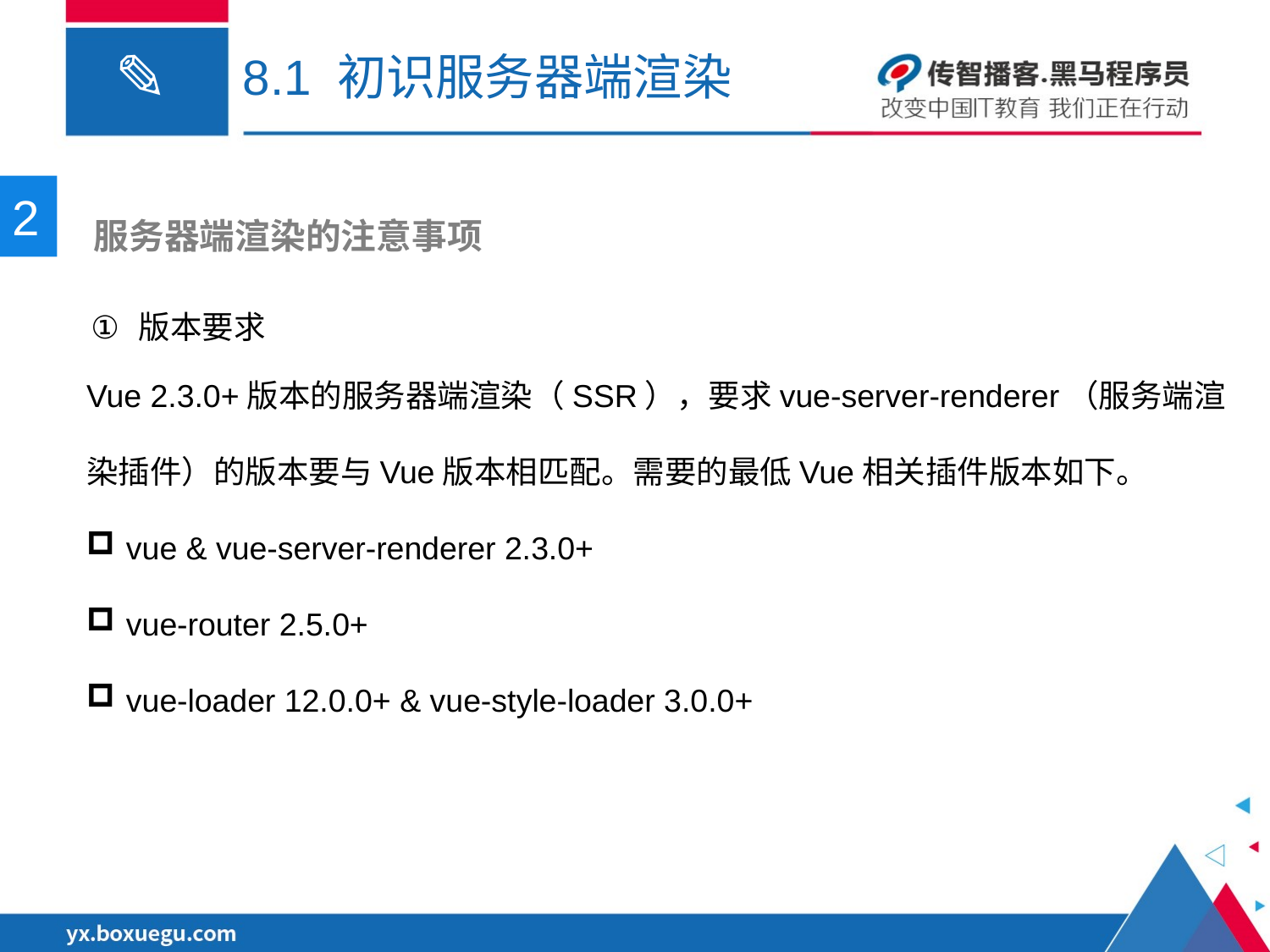

# 8.1 初识服务器端渲染

2
  服务器端渲染的注意事项
版本要求
Vue 2.3.0+版本的服务器端渲染（SSR），要求vue-server-renderer（服务端渲染插件）的版本要与Vue版本相匹配。需要的最低Vue相关插件版本如下。
vue & vue-server-renderer 2.3.0+
vue-router 2.5.0+
vue-loader 12.0.0+ & vue-style-loader 3.0.0+